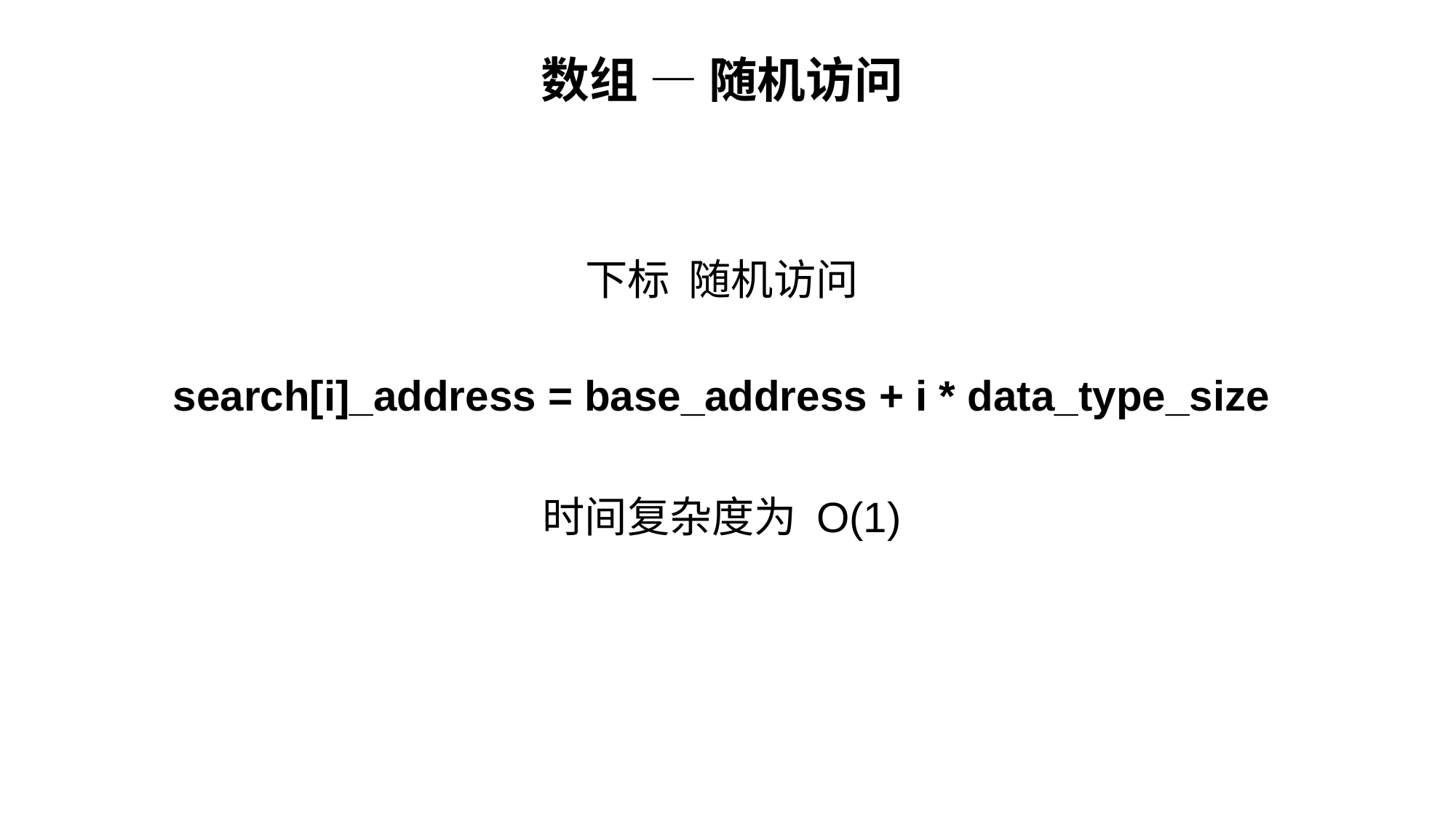

数组 — 随机访问

下标  随机访问

search[i]_address = base_address + i * data_type_size

时间复杂度为 O(1)